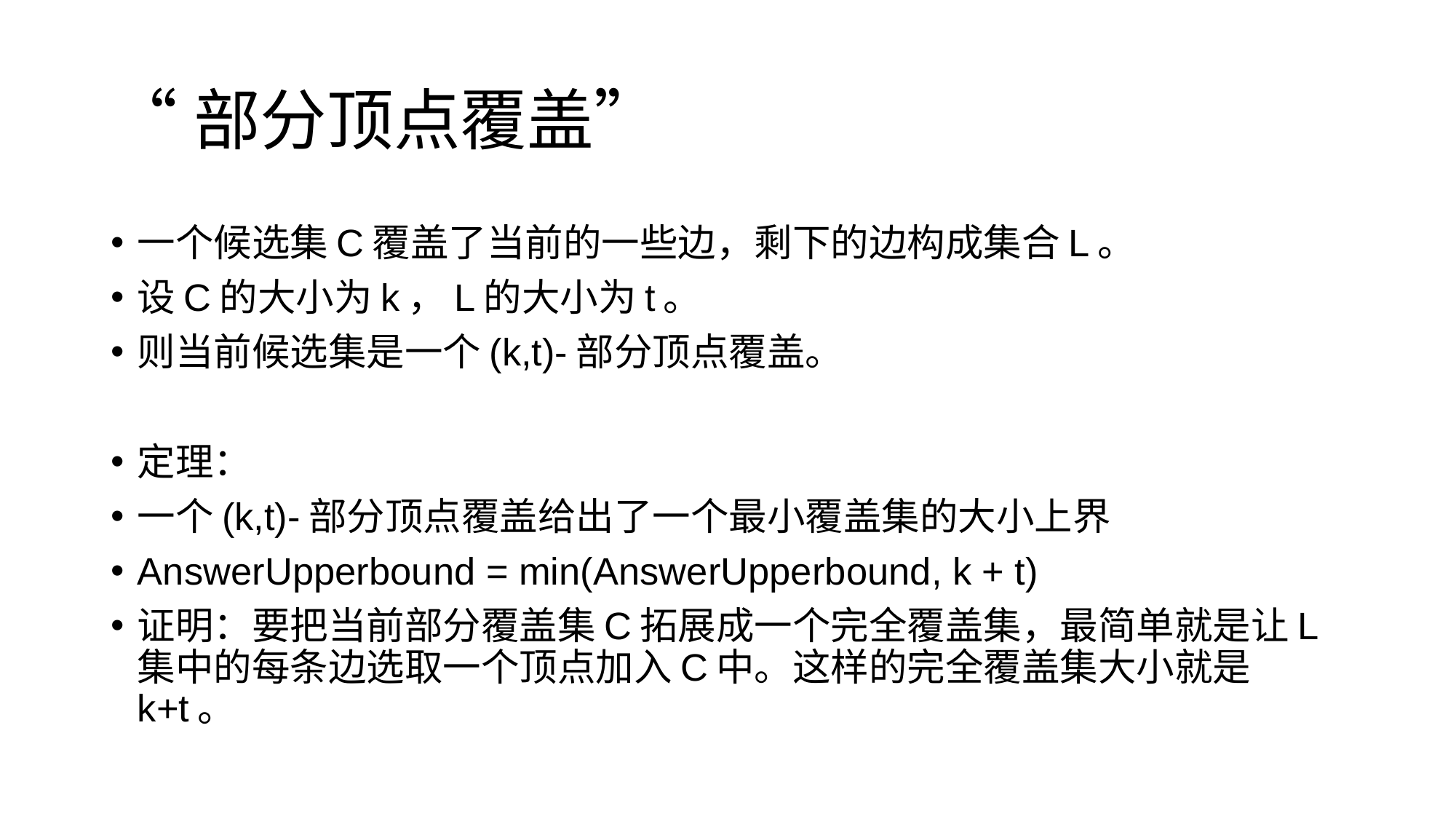

# “部分顶点覆盖”
一个候选集C覆盖了当前的一些边，剩下的边构成集合L。
设C的大小为k，L的大小为t。
则当前候选集是一个(k,t)-部分顶点覆盖。

定理：
一个(k,t)-部分顶点覆盖给出了一个最小覆盖集的大小上界
AnswerUpperbound = min(AnswerUpperbound, k + t)
证明：要把当前部分覆盖集C拓展成一个完全覆盖集，最简单就是让L集中的每条边选取一个顶点加入C中。这样的完全覆盖集大小就是k+t。